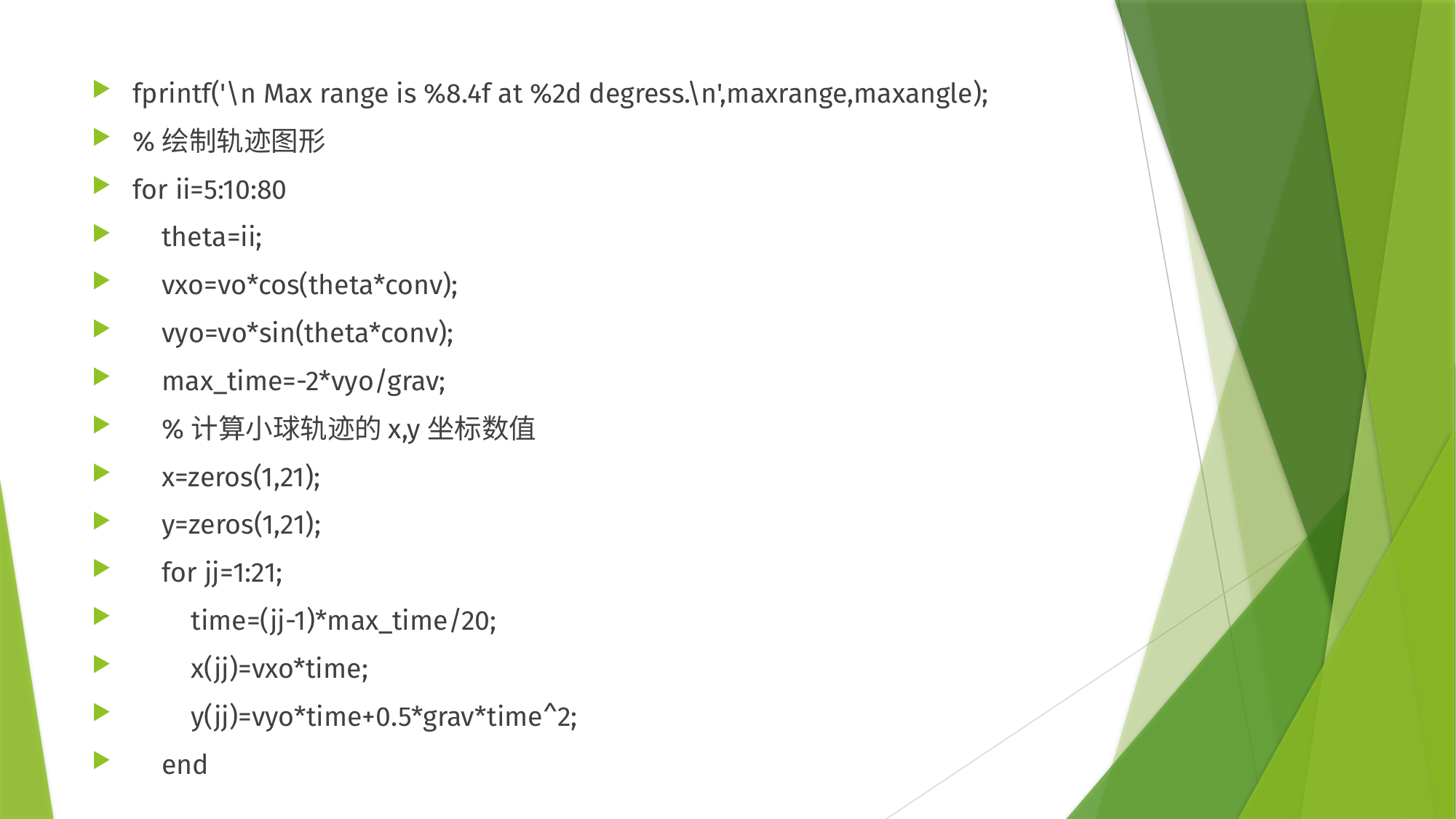

fprintf('\n Max range is %8.4f at %2d degress.\n',maxrange,maxangle);
%绘制轨迹图形
for ii=5:10:80
    theta=ii;
    vxo=vo*cos(theta*conv);
    vyo=vo*sin(theta*conv);
    max_time=-2*vyo/grav;
    %计算小球轨迹的x,y坐标数值
    x=zeros(1,21);
    y=zeros(1,21);
    for jj=1:21;
        time=(jj-1)*max_time/20;
        x(jj)=vxo*time;
        y(jj)=vyo*time+0.5*grav*time^2;
    end